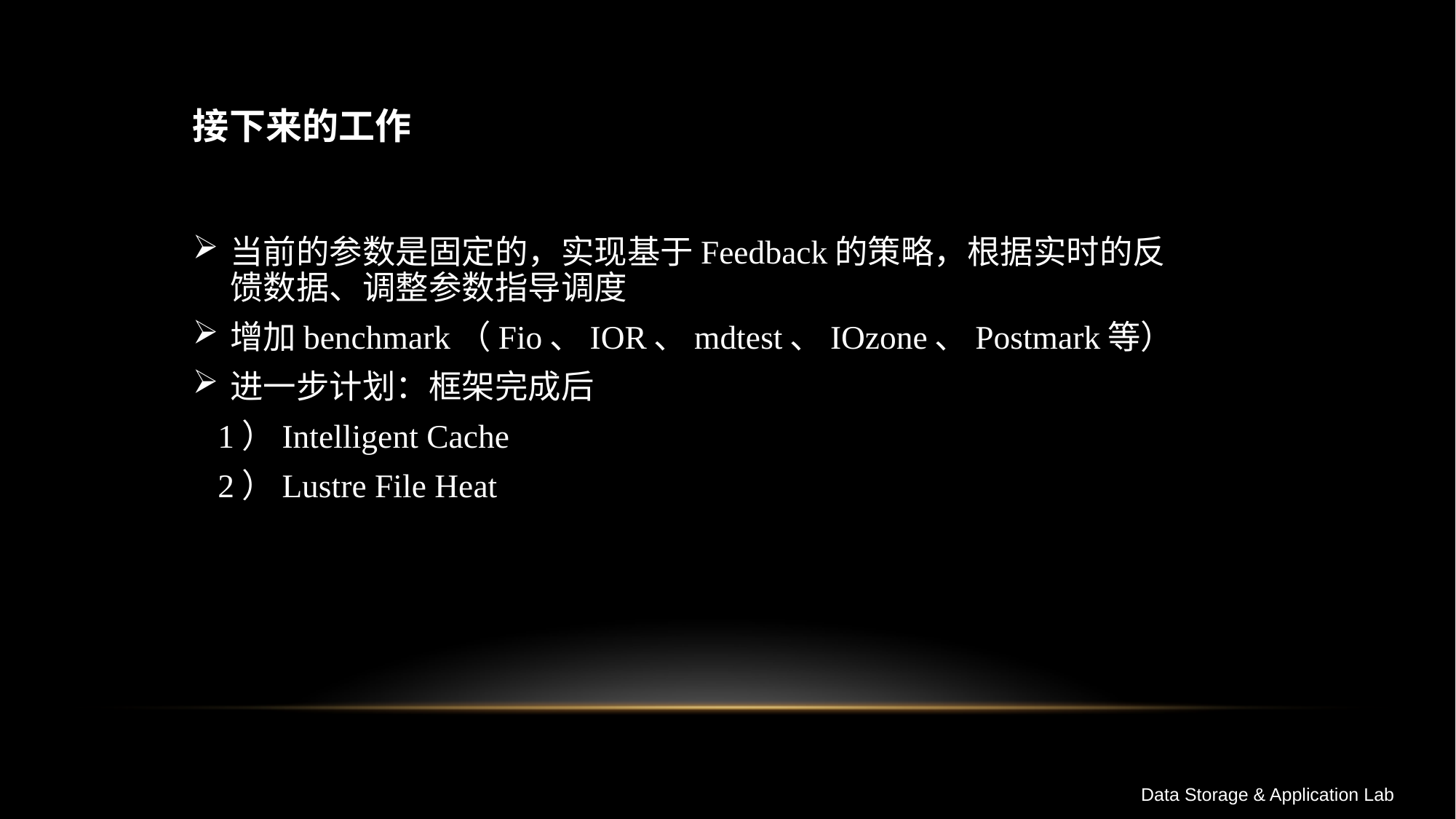

# 接下来的工作
当前的参数是固定的，实现基于Feedback的策略，根据实时的反馈数据、调整参数指导调度
增加benchmark（Fio、IOR、mdtest、IOzone、Postmark等）
进一步计划：框架完成后
   1）Intelligent Cache
   2）Lustre File Heat

Data Storage & Application Lab